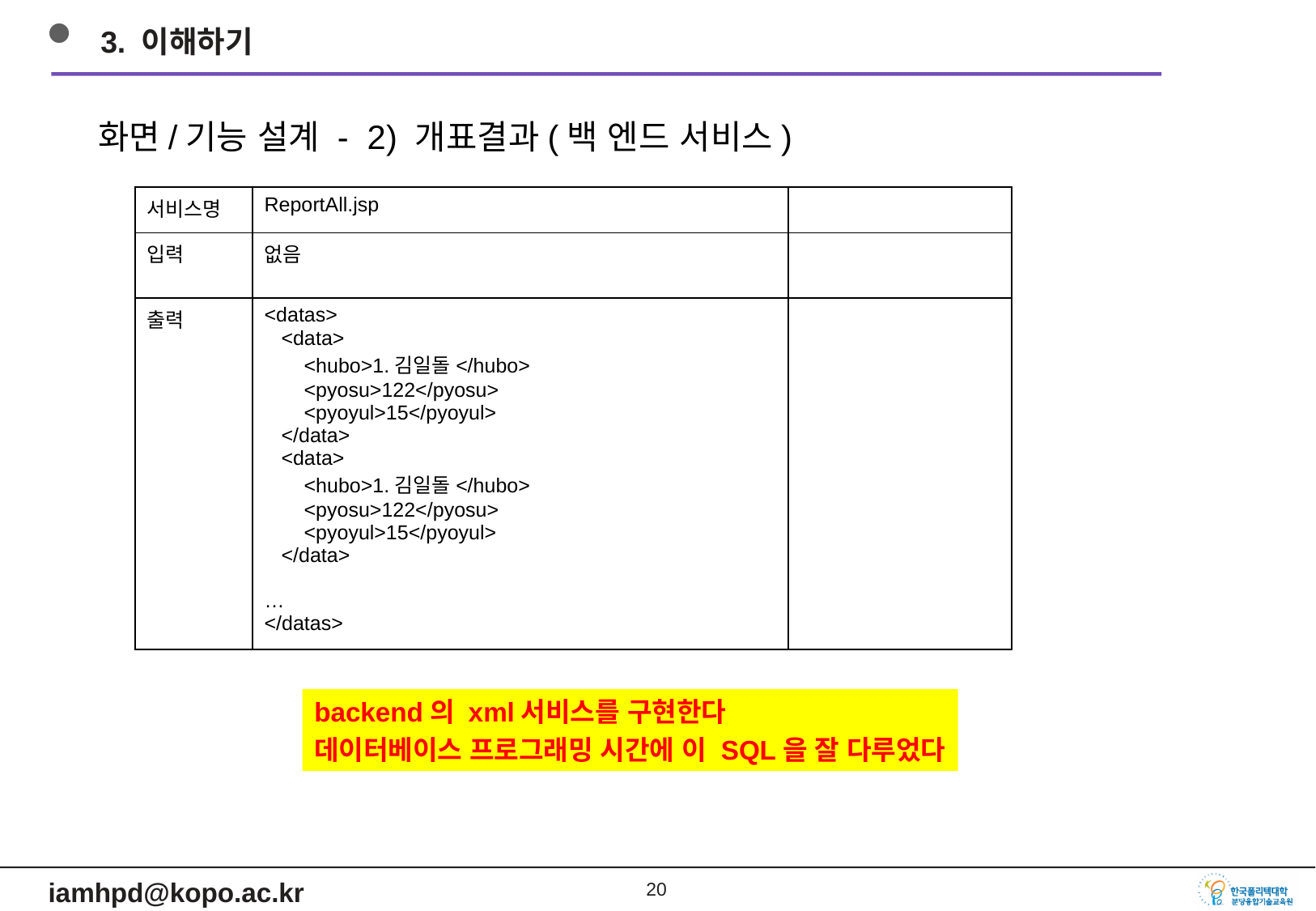

3. 이해하기
화면/기능 설계 -  2) 개표결과(백 엔드 서비스)
| 서비스명 | ReportAll.jsp |  |
| --- | --- | --- |
| 입력 | 없음 |  |
| 출력 | <datas> <data> <hubo>1.김일돌</hubo> <pyosu>122</pyosu> <pyoyul>15</pyoyul> </data> <data> <hubo>1.김일돌</hubo> <pyosu>122</pyosu> <pyoyul>15</pyoyul> </data> … </datas> |  |
backend의 xml서비스를 구현한다
데이터베이스 프로그래밍 시간에 이 SQL을 잘 다루었다
20